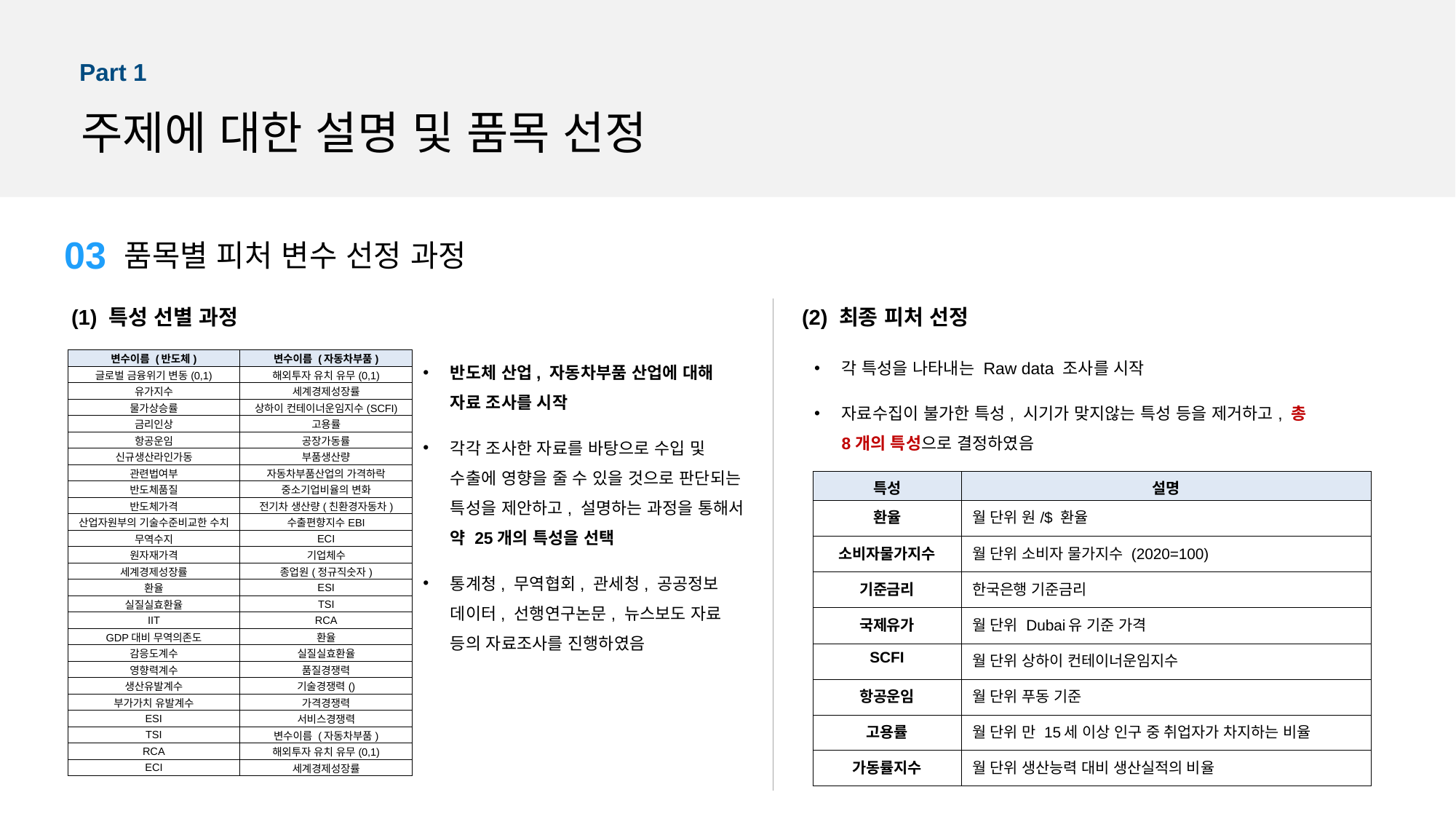

Part 1
주제에 대한 설명 및 품목 선정
03
품목별 피처 변수 선정 과정
(1) 특성 선별 과정
(2) 최종 피처 선정
각 특성을 나타내는 Raw data 조사를 시작
자료수집이 불가한 특성, 시기가 맞지않는 특성 등을 제거하고, 총 8개의 특성으로 결정하였음
반도체 산업, 자동차부품 산업에 대해 자료 조사를 시작
각각 조사한 자료를 바탕으로 수입 및 수출에 영향을 줄 수 있을 것으로 판단되는 특성을 제안하고, 설명하는 과정을 통해서 약 25개의 특성을 선택
통계청, 무역협회, 관세청, 공공정보 데이터, 선행연구논문, 뉴스보도 자료 등의 자료조사를 진행하였음
| 변수이름 (자동차부품) |
| --- |
| 해외투자 유치 유무(0,1) |
| 세계경제성장률 |
| 상하이 컨테이너운임지수(SCFI) |
| 고용률 |
| 공장가동률 |
| 부품생산량 |
| 자동차부품산업의 가격하락 |
| 중소기업비율의 변화 |
| 전기차 생산량(친환경자동차) |
| 수출편향지수EBI |
| ECI |
| 기업체수 |
| 종업원(정규직숫자) |
| ESI |
| TSI |
| RCA |
| 환율 |
| 실질실효환율 |
| 품질경쟁력 |
| 기술경쟁력() |
| 가격경쟁력 |
| 서비스경쟁력 |
| 변수이름 (자동차부품) |
| 해외투자 유치 유무(0,1) |
| 세계경제성장률 |
| 변수이름 (반도체) |
| --- |
| 글로벌 금융위기 변동(0,1) |
| 유가지수 |
| 물가상승률 |
| 금리인상 |
| 항공운임 |
| 신규생산라인가동 |
| 관련법여부 |
| 반도체품질 |
| 반도체가격 |
| 산업자원부의 기술수준비교한 수치 |
| 무역수지 |
| 원자재가격 |
| 세계경제성장률 |
| 환율 |
| 실질실효환율 |
| IIT |
| GDP대비 무역의존도 |
| 감응도계수 |
| 영향력계수 |
| 생산유발계수 |
| 부가가치 유발계수 |
| ESI |
| TSI |
| RCA |
| ECI |
| 특성 | 설명 |
| --- | --- |
| 환율 | 월 단위 원/$ 환율 |
| 소비자물가지수 | 월 단위 소비자 물가지수 (2020=100) |
| 기준금리 | 한국은행 기준금리 |
| 국제유가 | 월 단위 Dubai유 기준 가격 |
| SCFI | 월 단위 상하이 컨테이너운임지수 |
| 항공운임 | 월 단위 푸동 기준 |
| 고용률 | 월 단위 만 15세 이상 인구 중 취업자가 차지하는 비율 |
| 가동률지수 | 월 단위 생산능력 대비 생산실적의 비율 |